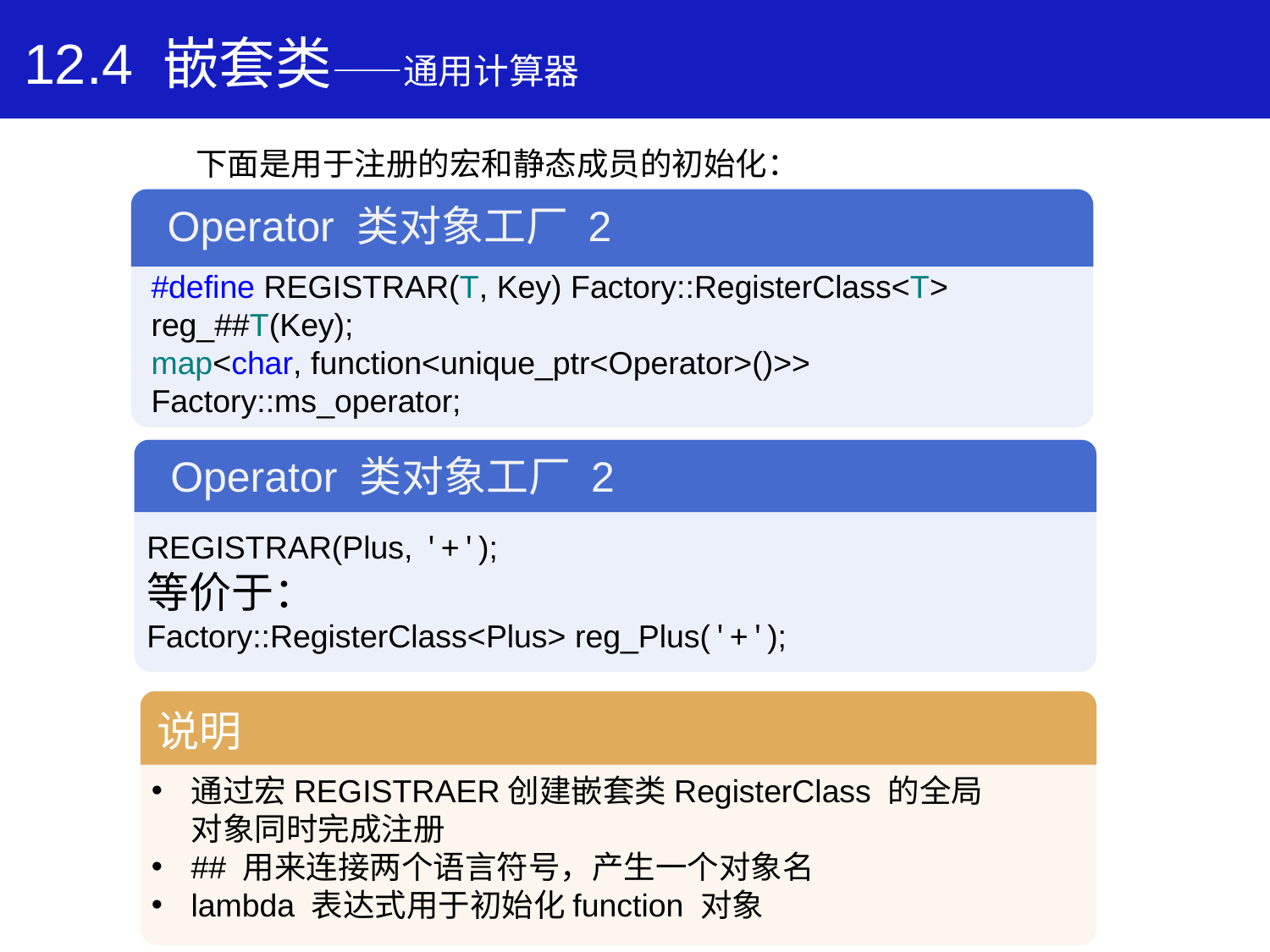

12.4 嵌套类——通用计算器
	下面是用于注册的宏和静态成员的初始化：

Operator 类对象工厂 2
#define REGISTRAR(T, Key) Factory::RegisterClass<T>	reg_##T(Key);
map<char, function<unique_ptr<Operator>()>> Factory::ms_operator;

Operator 类对象工厂 2
REGISTRAR(Plus, '+');
等价于：
Factory::RegisterClass<Plus> reg_Plus('+');
说明

通过宏REGISTRAER创建嵌套类RegisterClass 的全局对象同时完成注册
## 用来连接两个语言符号，产生一个对象名
lambda 表达式用于初始化function 对象